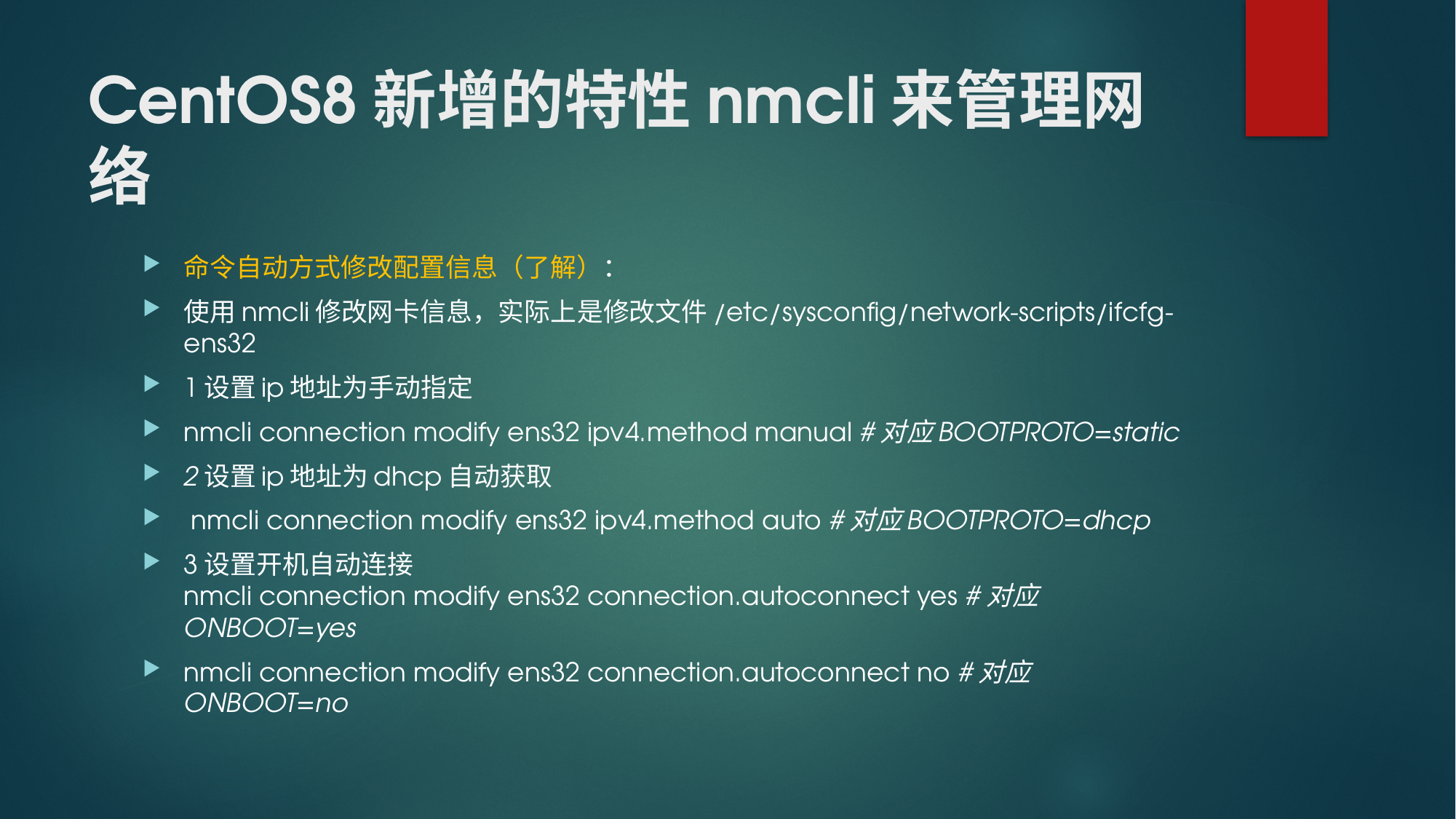

# CentOS8新增的特性nmcli来管理网络
命令自动方式修改配置信息（了解）：
使用nmcli修改网卡信息，实际上是修改文件/etc/sysconfig/network-scripts/ifcfg-ens32
1设置ip地址为手动指定
nmcli connection modify ens32 ipv4.method manual #对应BOOTPROTO=static
2设置ip地址为dhcp自动获取
 nmcli connection modify ens32 ipv4.method auto #对应BOOTPROTO=dhcp
3设置开机自动连接
nmcli connection modify ens32 connection.autoconnect yes #对应ONBOOT=yes
nmcli connection modify ens32 connection.autoconnect no #对应ONBOOT=no